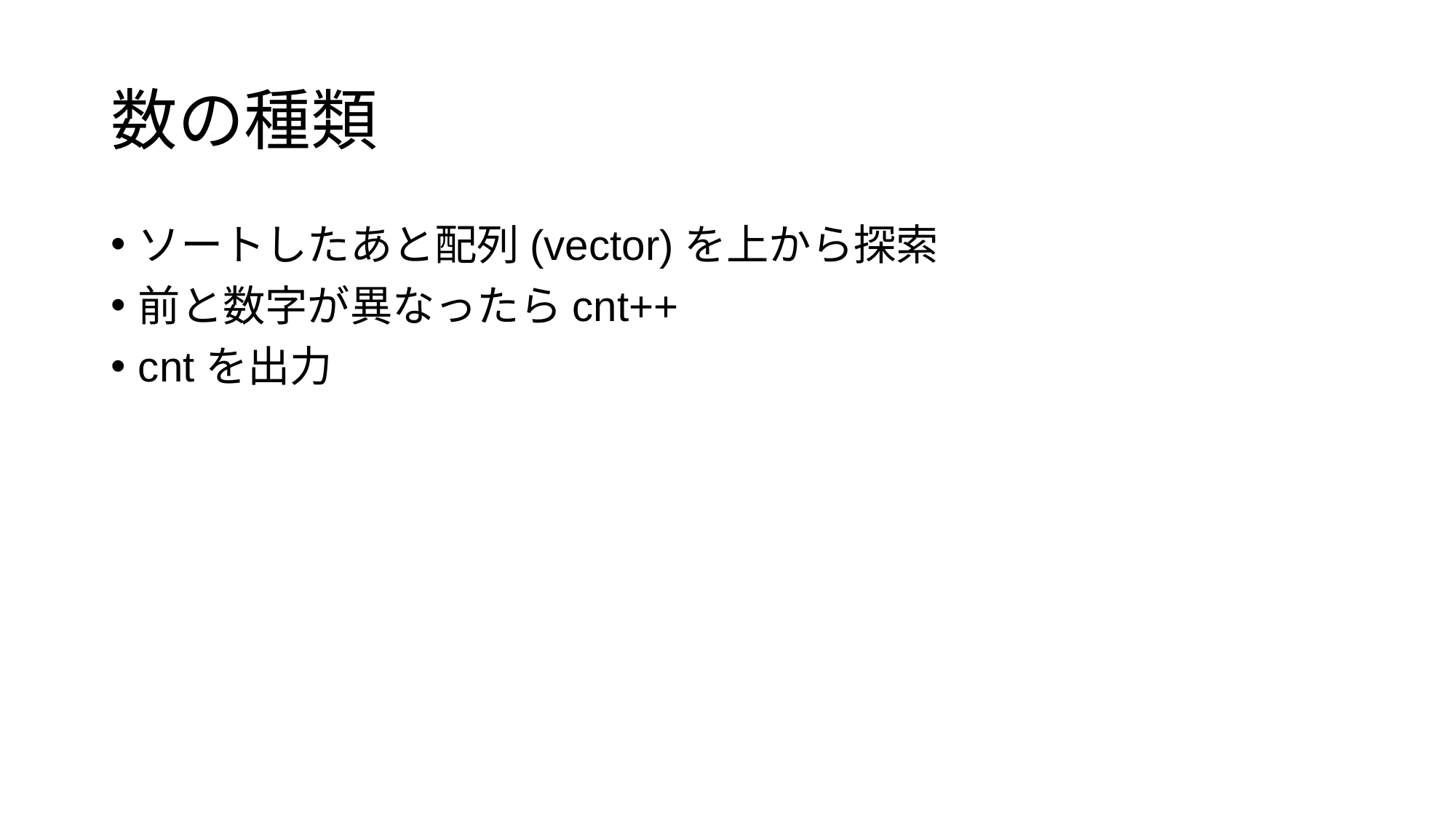

# 数の種類
ソートしたあと配列(vector)を上から探索
前と数字が異なったらcnt++
cntを出力